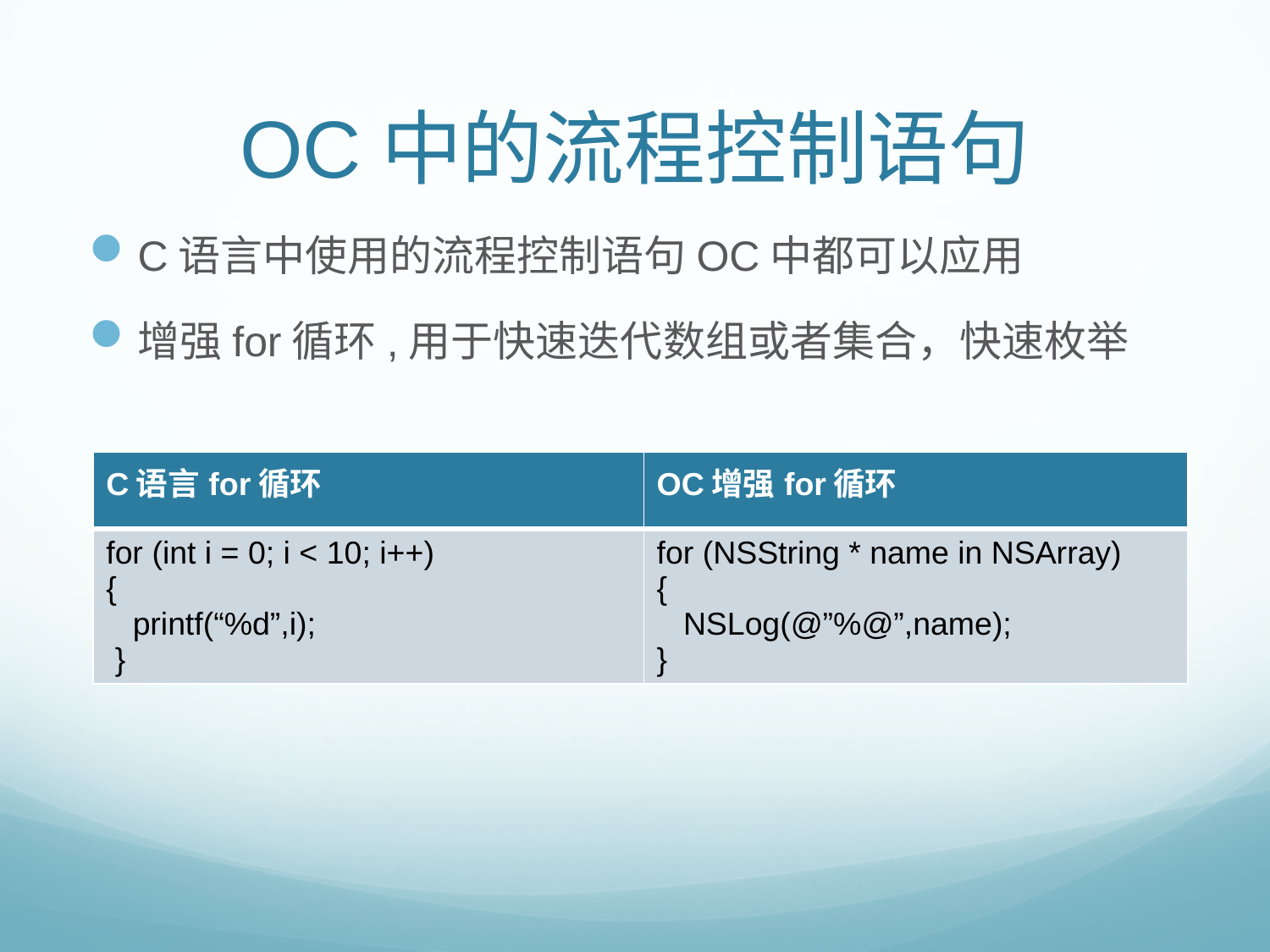

# OC中的流程控制语句
C语言中使用的流程控制语句OC中都可以应用
增强for循环,用于快速迭代数组或者集合，快速枚举
| C语言for循环 | OC增强for循环 |
| --- | --- |
| for (int i = 0; i < 10; i++) { printf(“%d”,i); } | for (NSString \* name in NSArray) { NSLog(@”%@”,name); } |